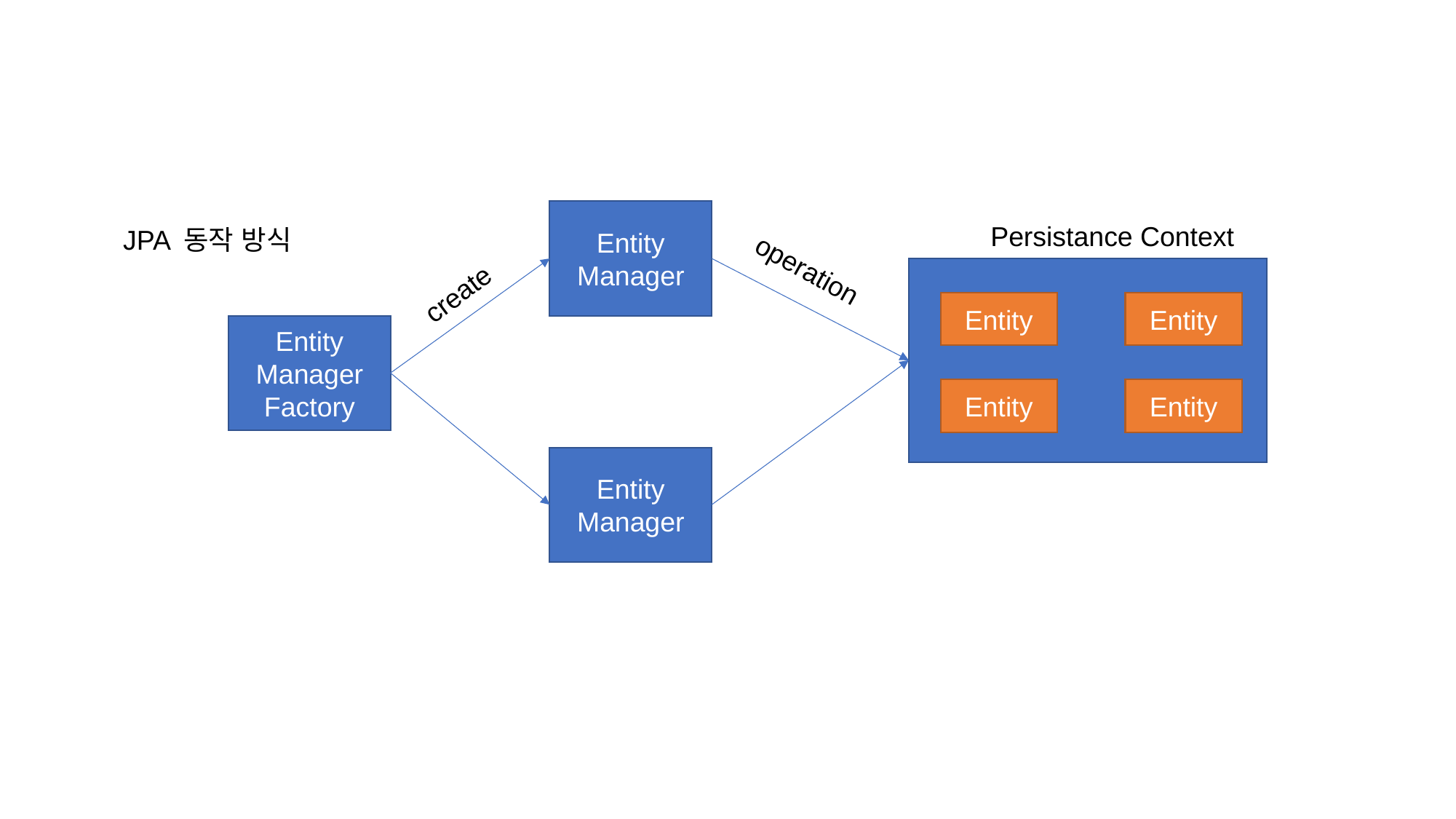

Entity
Manager
Persistance Context
JPA 동작 방식
operation
create

Entity
Entity
Entity
Manager
Factory
Entity
Entity
Entity
Manager